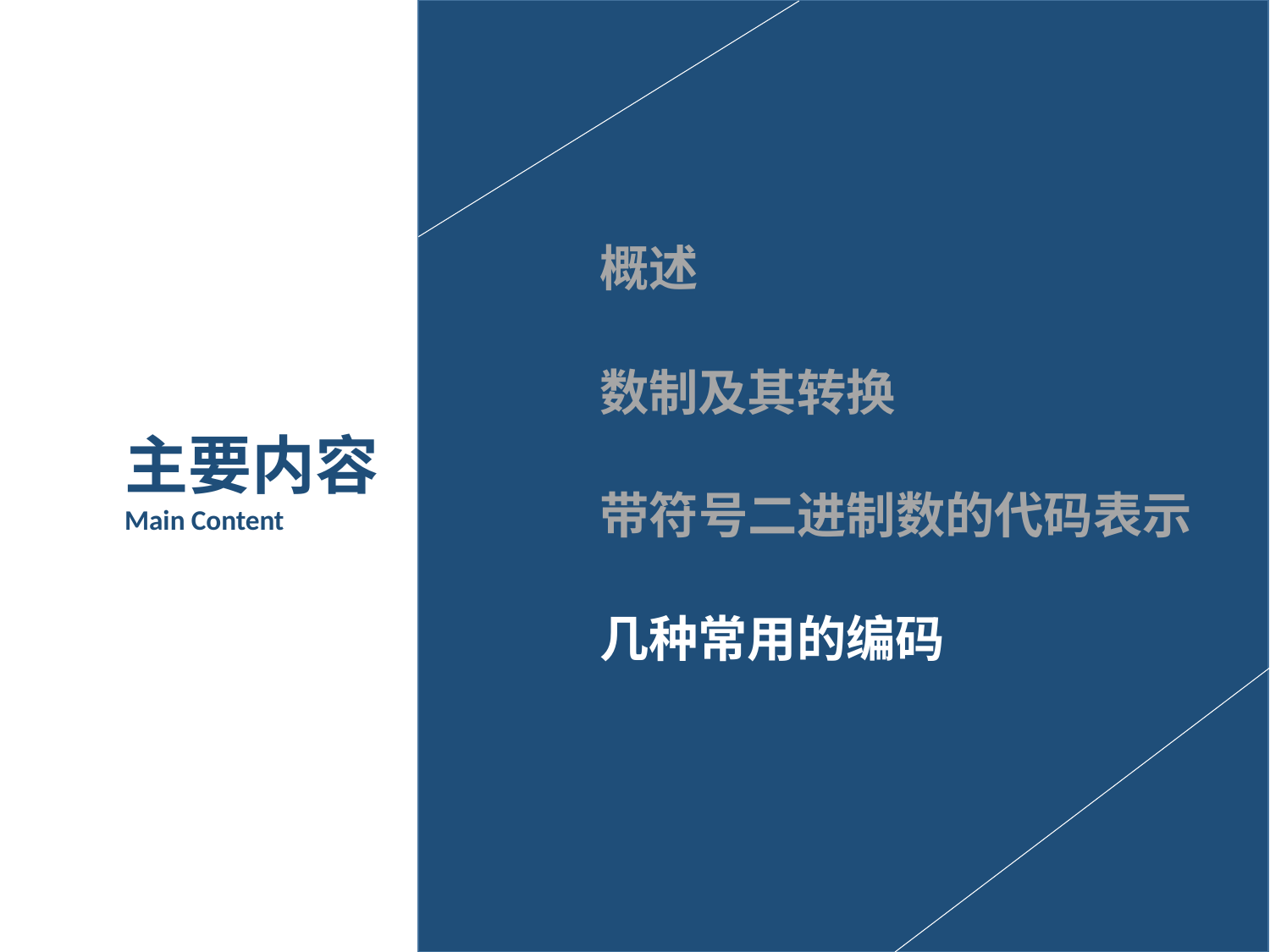

概述
数制及其转换
主要内容 Main Content
带符号二进制数的代码表示
几种常用的编码